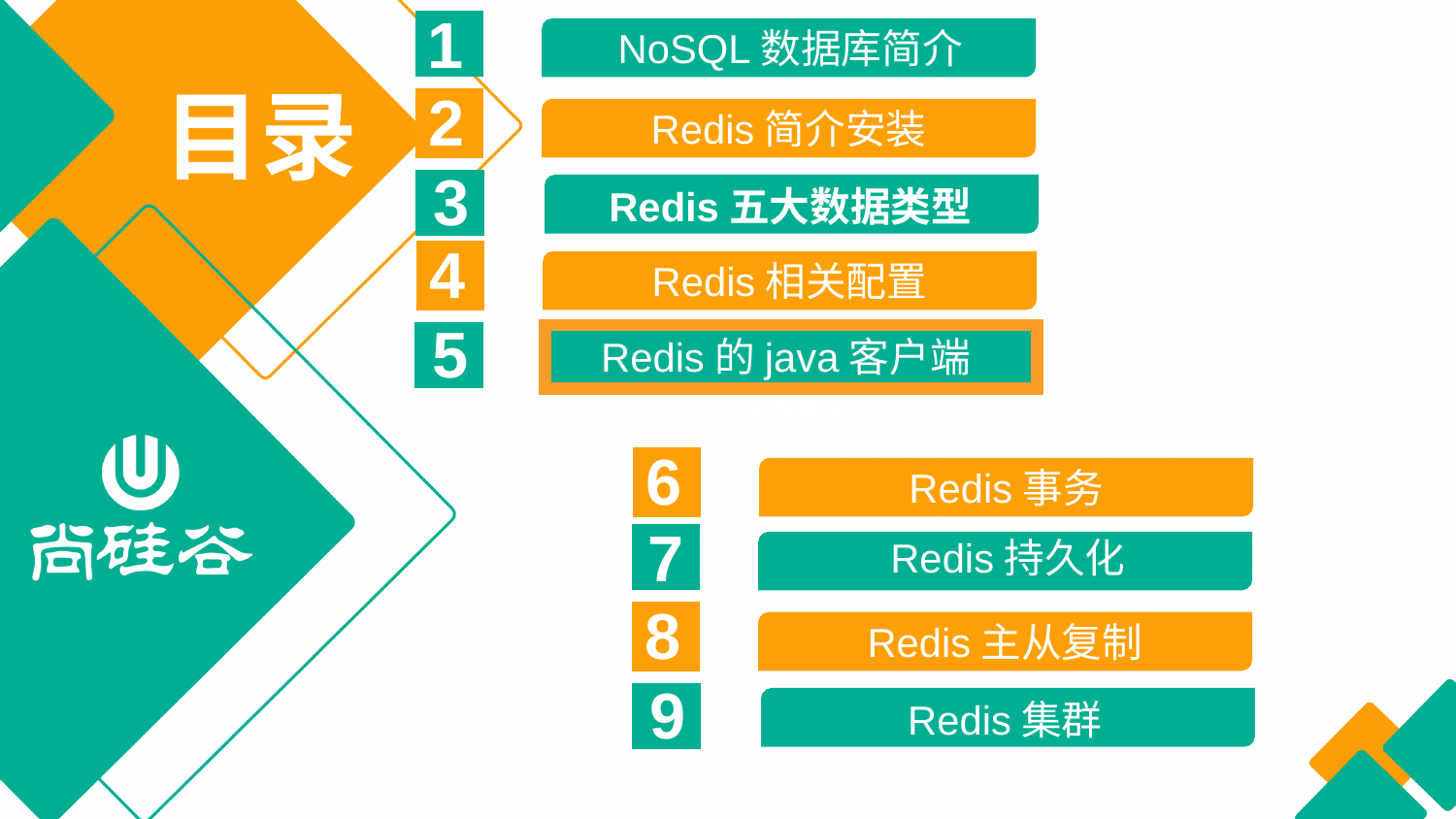

1

NoSQL数据库简介

目录
2

Redis简介安装
3

Redis五大数据类型

4

Redis相关配置
5

Redis的java客户端Jedis

6

Redis事务
7

Redis持久化

8

Redis主从复制
9

Redis集群